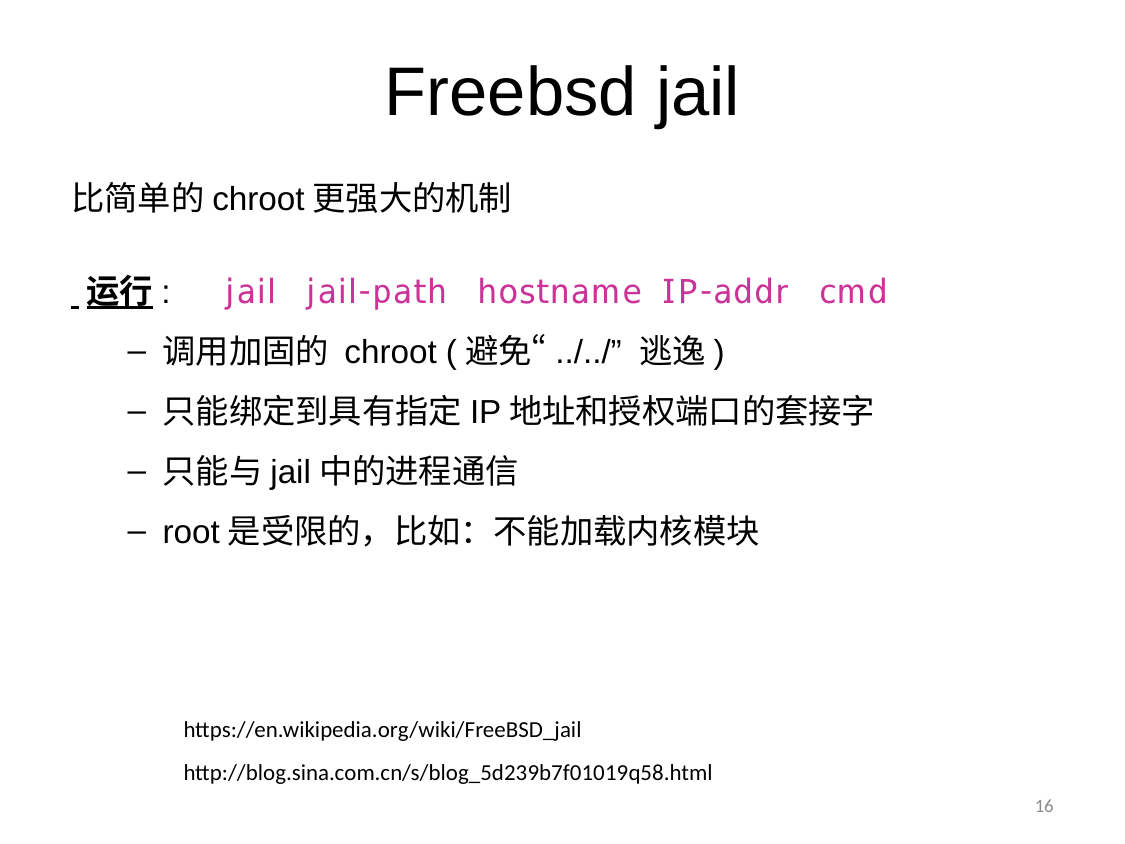

# Freebsd jail
比简单的chroot更强大的机制

 运行:      jail   jail-path   hostname  IP-addr   cmd
调用加固的 chroot (避免“../../” 逃逸)
只能绑定到具有指定IP地址和授权端口的套接字
只能与jail中的进程通信
root是受限的，比如：不能加载内核模块
https://en.wikipedia.org/wiki/FreeBSD_jail
http://blog.sina.com.cn/s/blog_5d239b7f01019q58.html
16